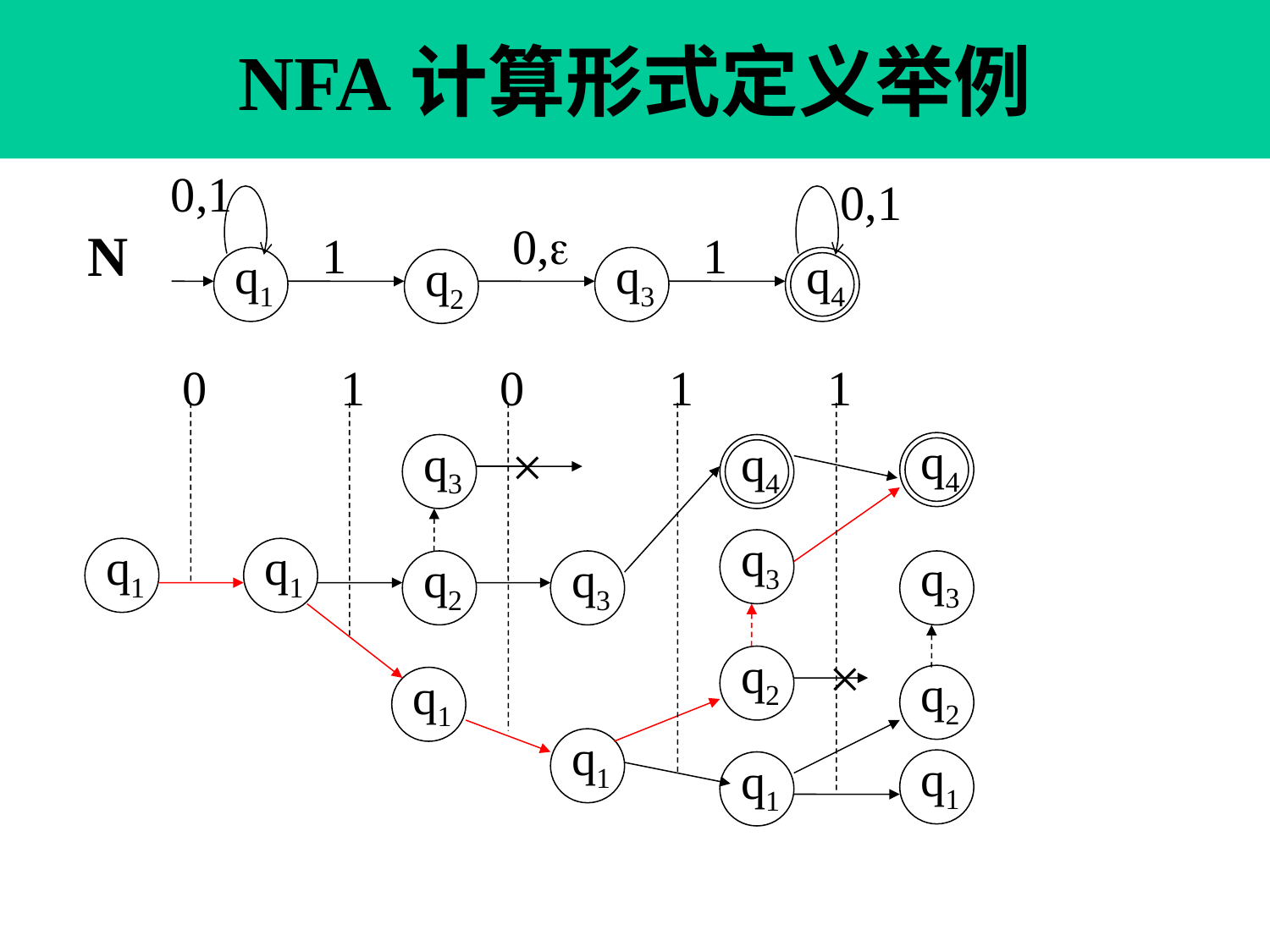

# NFA计算形式定义举例
0,1
0,1

0,ε
1
1
q1
q3
q4
q2

N
0
1
0
1
1

×
q4
q3
q4

q3
q1
q1

q3
q2
q3

×
q2

q2
q1

q1

q1
q1